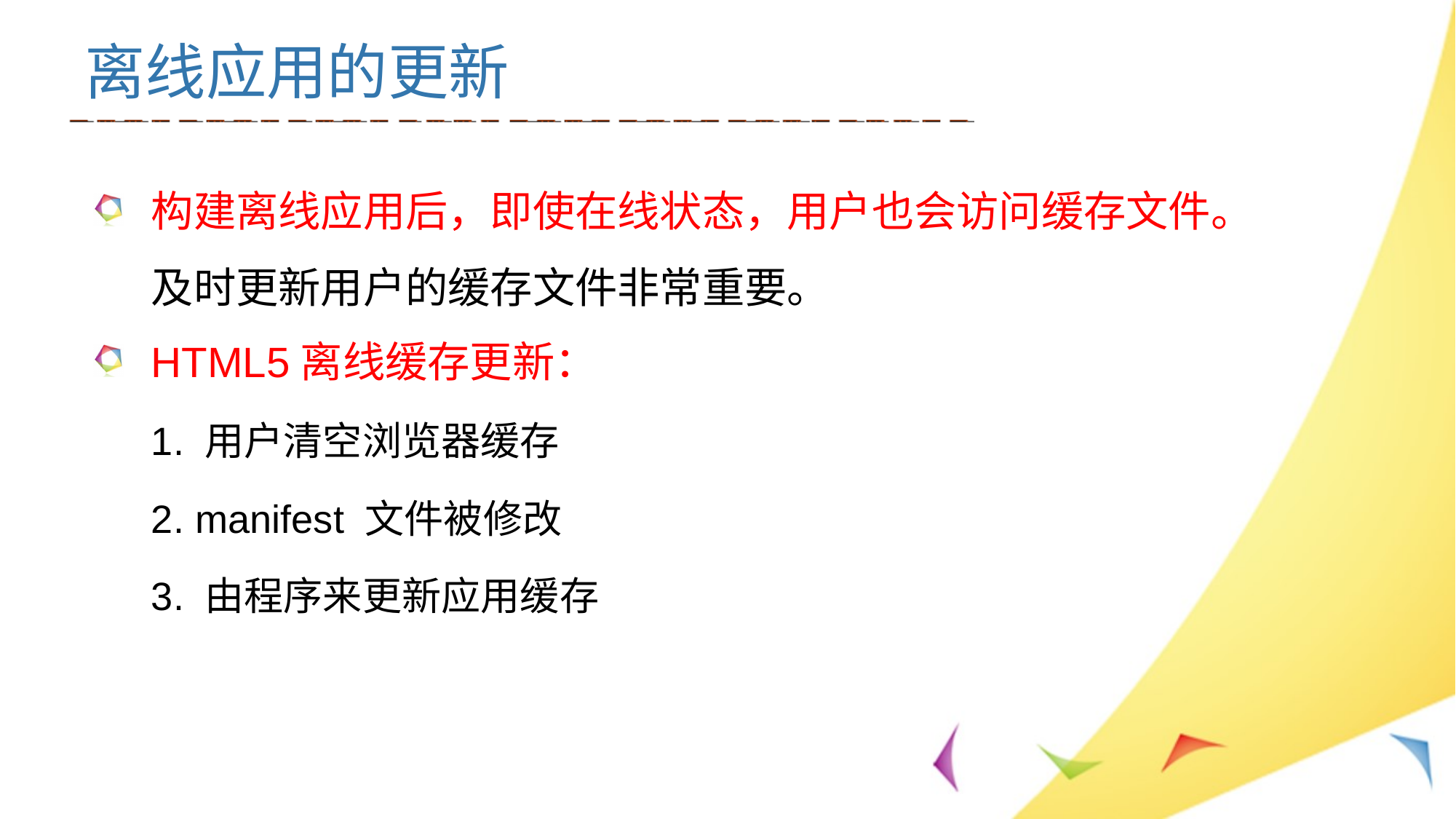

离线应用的更新
构建离线应用后，即使在线状态，用户也会访问缓存文件。及时更新用户的缓存文件非常重要。
HTML5离线缓存更新：
1. 用户清空浏览器缓存
2. manifest 文件被修改
3. 由程序来更新应用缓存